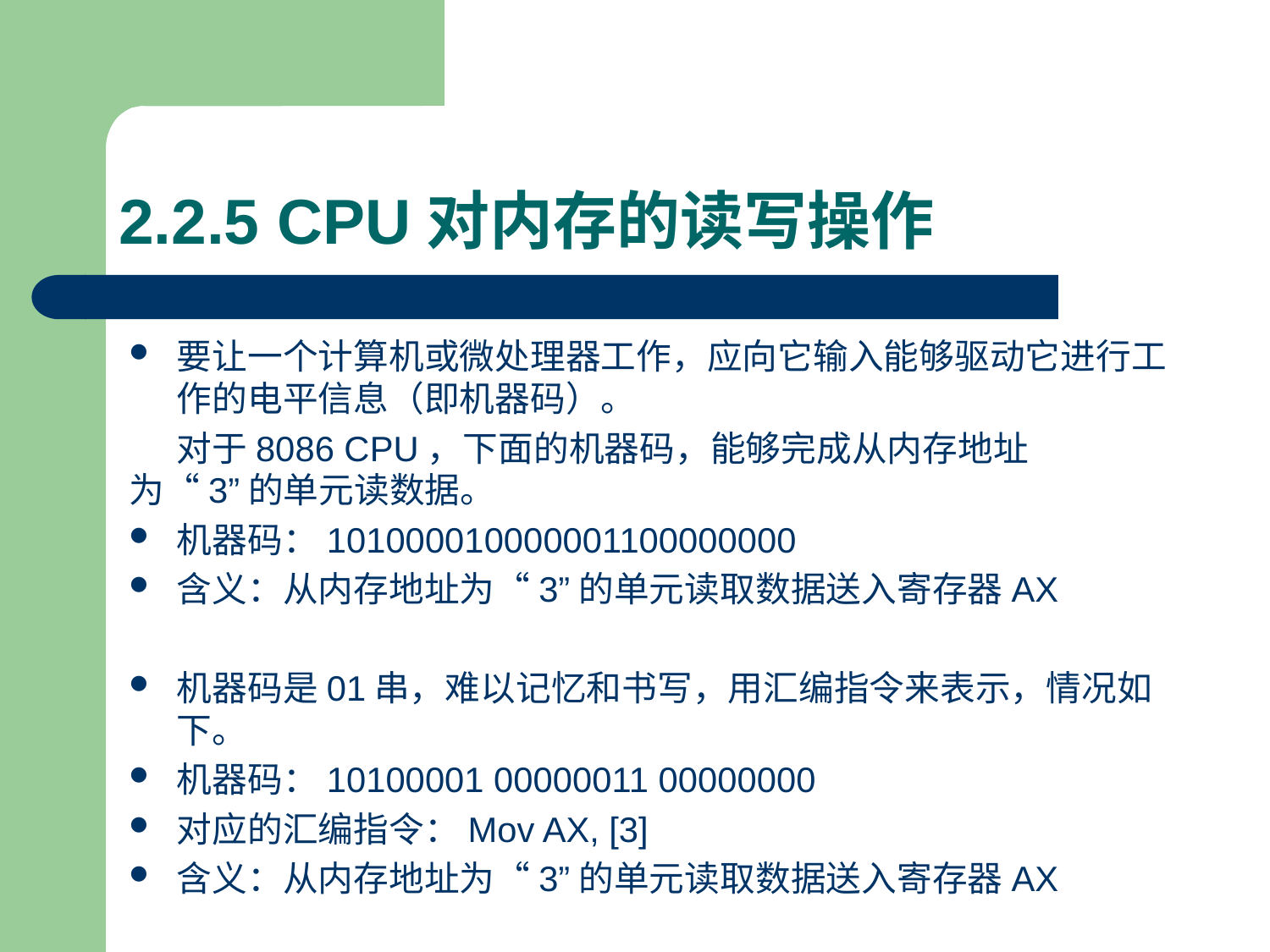

# 2.2.5 CPU对内存的读写操作
要让一个计算机或微处理器工作，应向它输入能够驱动它进行工作的电平信息（即机器码）。
     对于8086 CPU，下面的机器码，能够完成从内存地址为“3”的单元读数据。
机器码：101000010000001100000000
含义：从内存地址为“3”的单元读取数据送入寄存器AX

机器码是01串，难以记忆和书写，用汇编指令来表示，情况如下。
机器码：10100001 00000011 00000000
对应的汇编指令：Mov AX, [3]
含义：从内存地址为“3”的单元读取数据送入寄存器AX